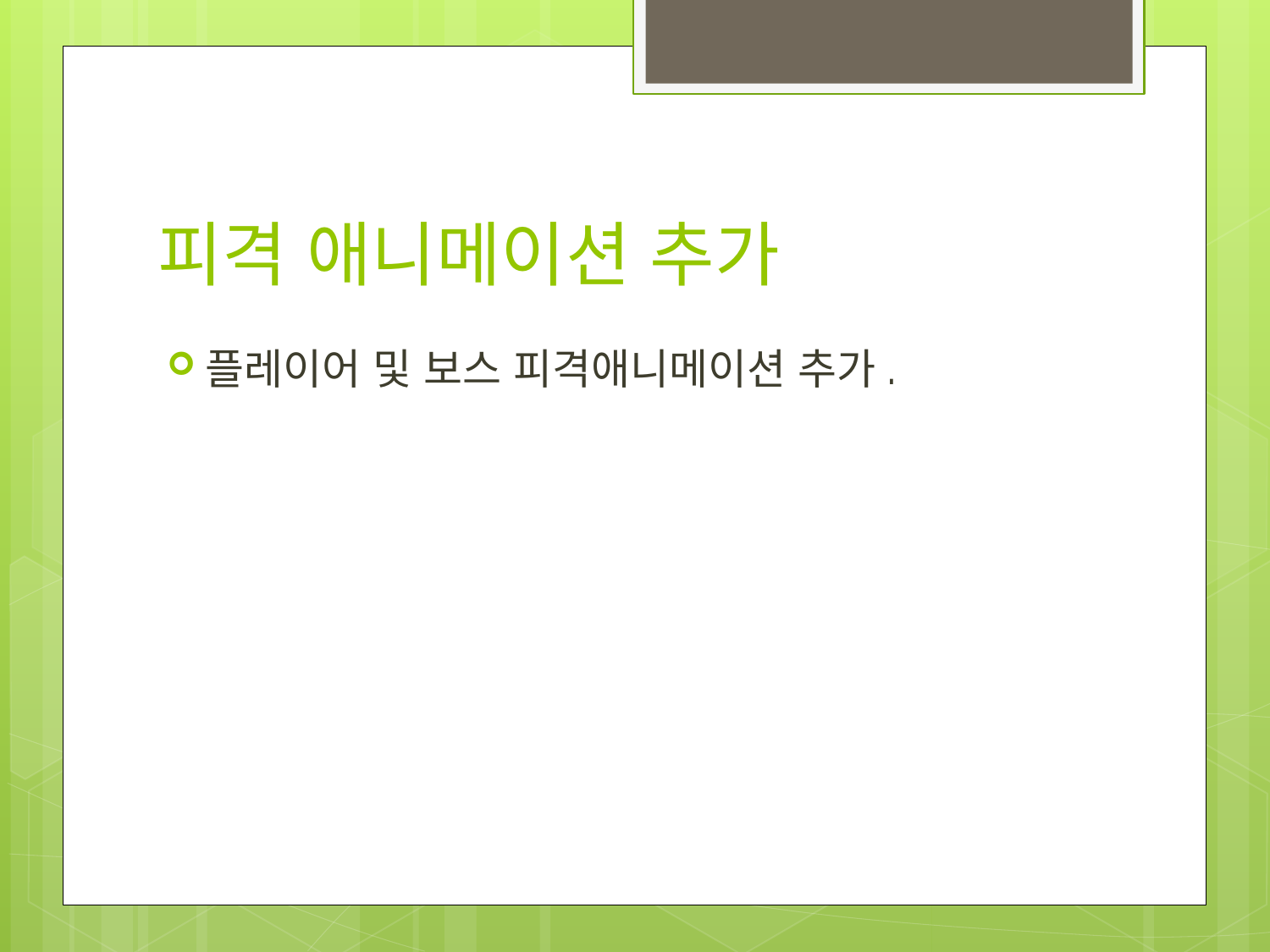

# 피격 애니메이션 추가
플레이어 및 보스 피격애니메이션 추가.